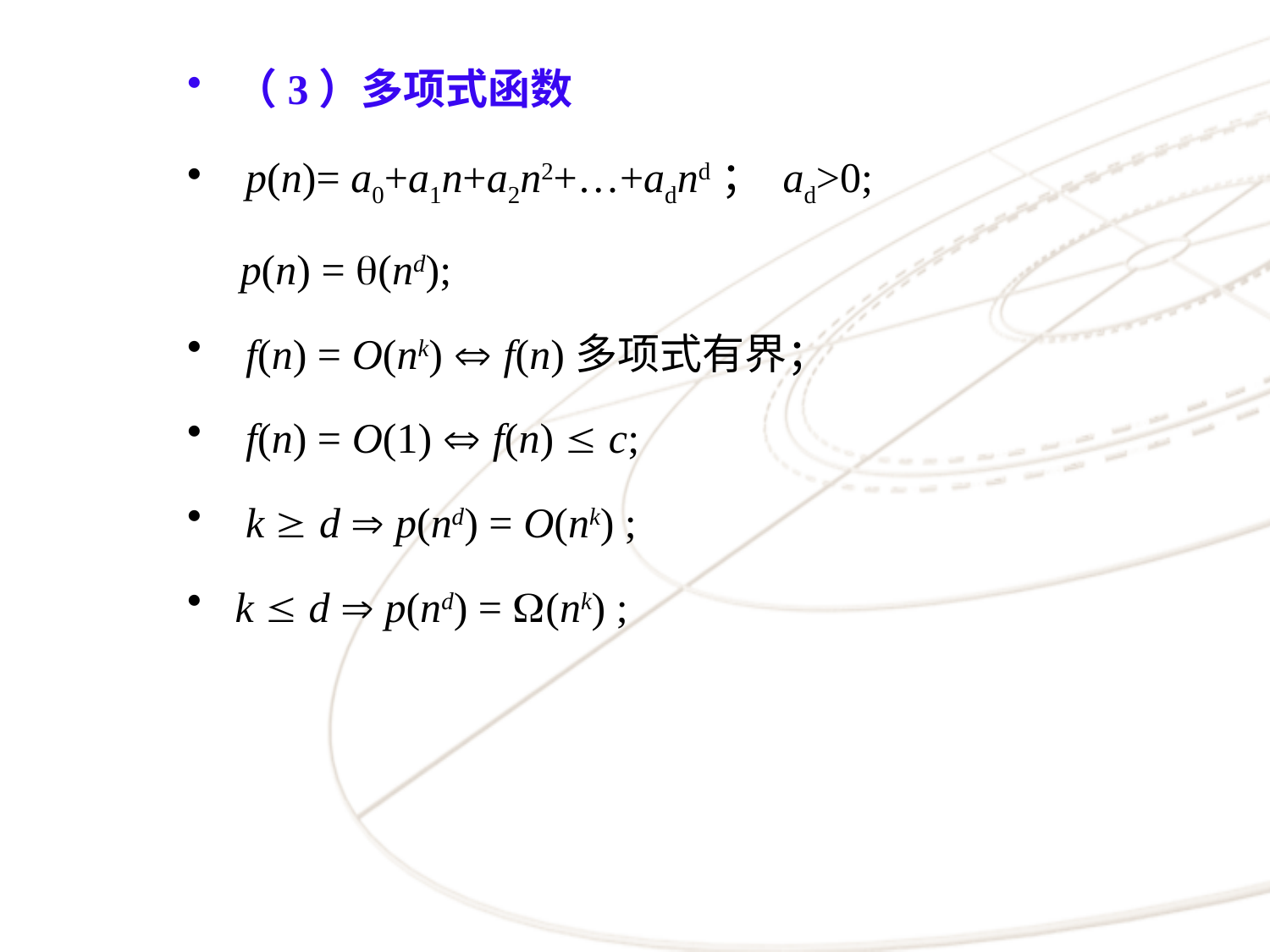

（3）多项式函数
 p(n)= a0+a1n+a2n2+…+adnd； ad>0;
     p(n) = θ(nd);
 f(n) = O(nk) ⇔ f(n)多项式有界；
 f(n) = O(1) ⇔ f(n) ≤ c;
 k ≥ d ⇒ p(nd) = O(nk) ;
k ≤ d ⇒ p(nd) = Ω(nk) ;